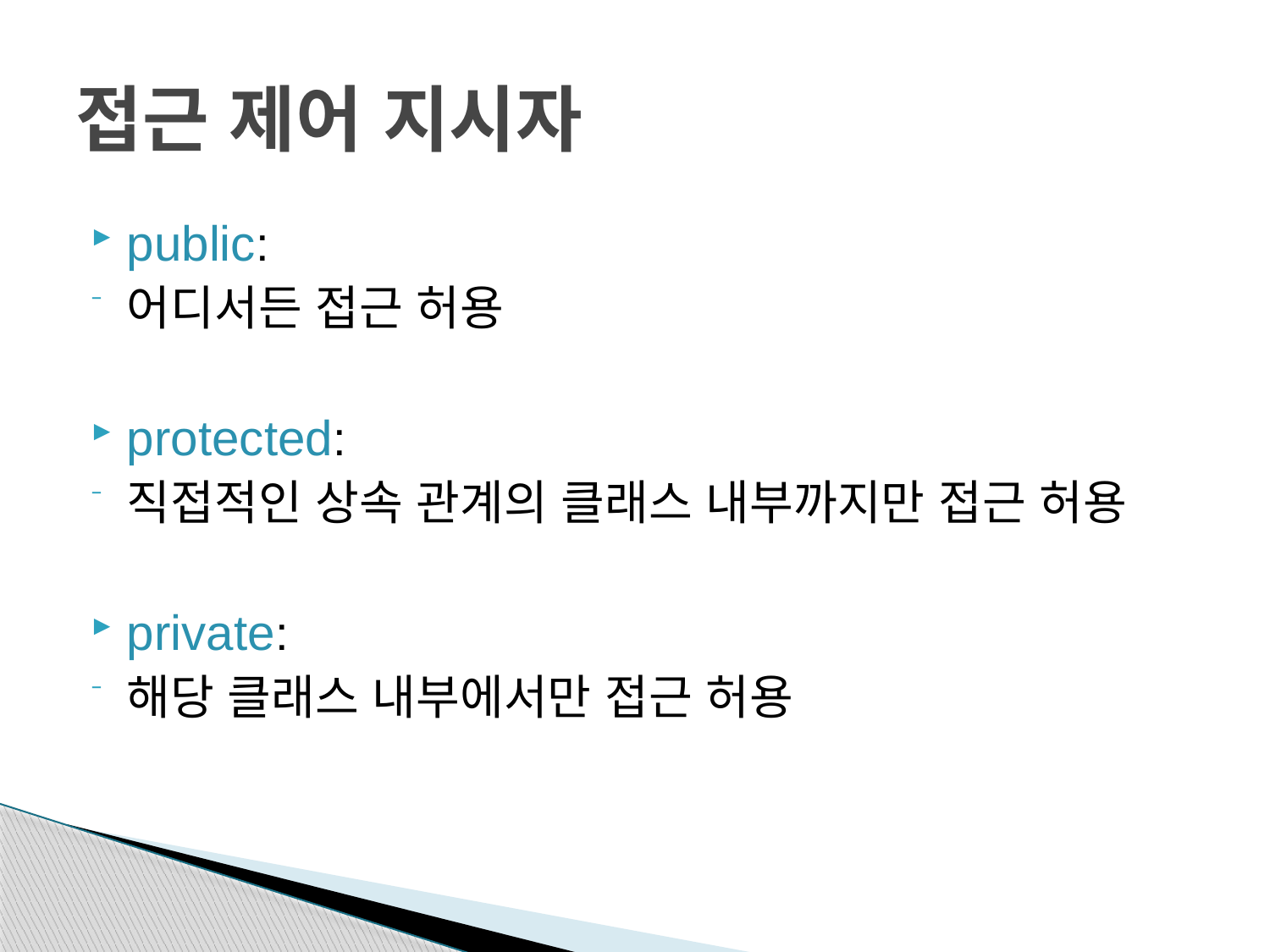

# 접근 제어 지시자
public:
어디서든 접근 허용

protected:
직접적인 상속 관계의 클래스 내부까지만 접근 허용

private:
해당 클래스 내부에서만 접근 허용